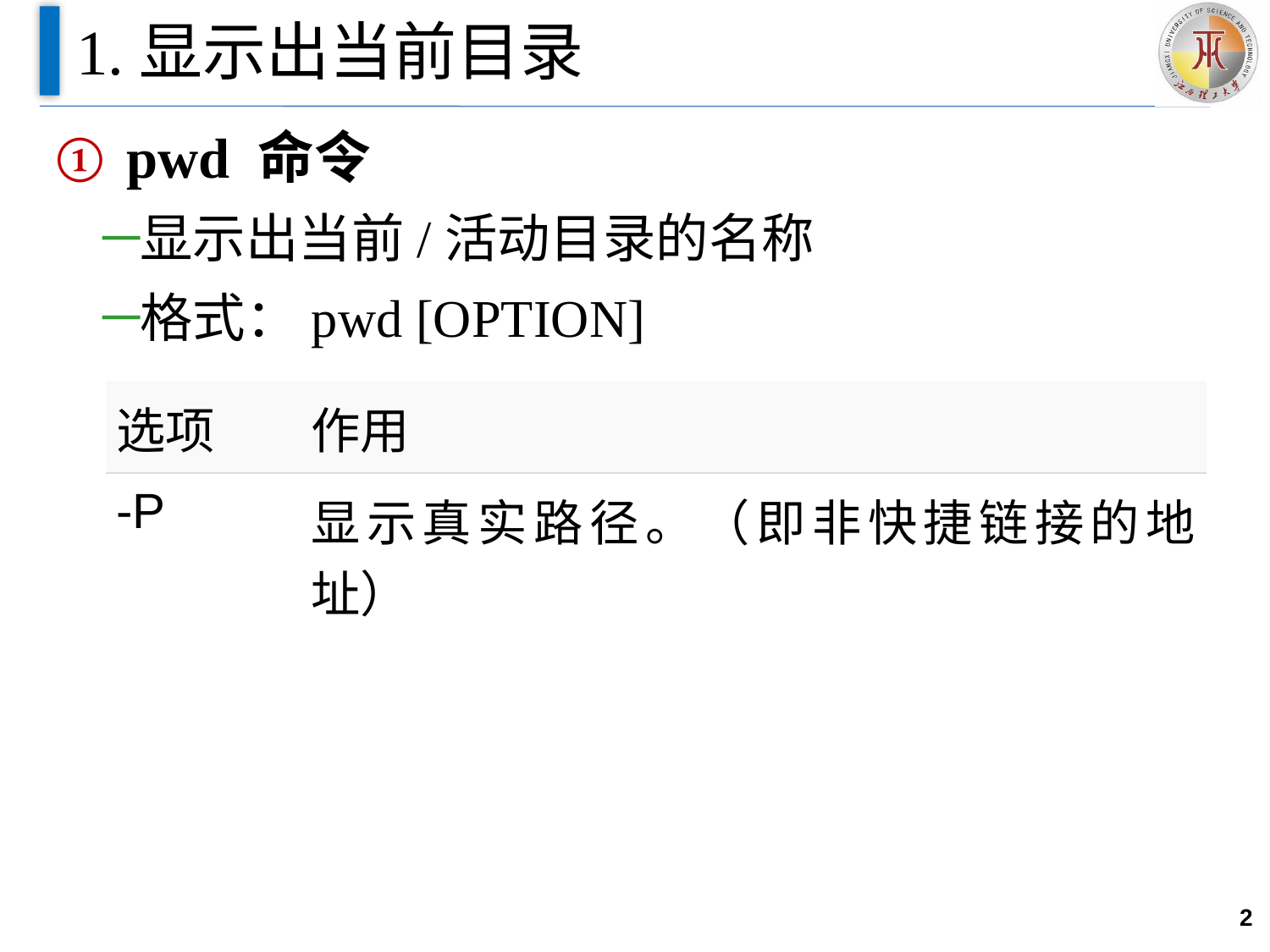

# 1.显示出当前目录
pwd 命令
显示出当前/活动目录的名称
格式：pwd [OPTION]
| 选项 | 作用 |
| --- | --- |
| -P | 显示真实路径。（即非快捷链接的地址） |
2